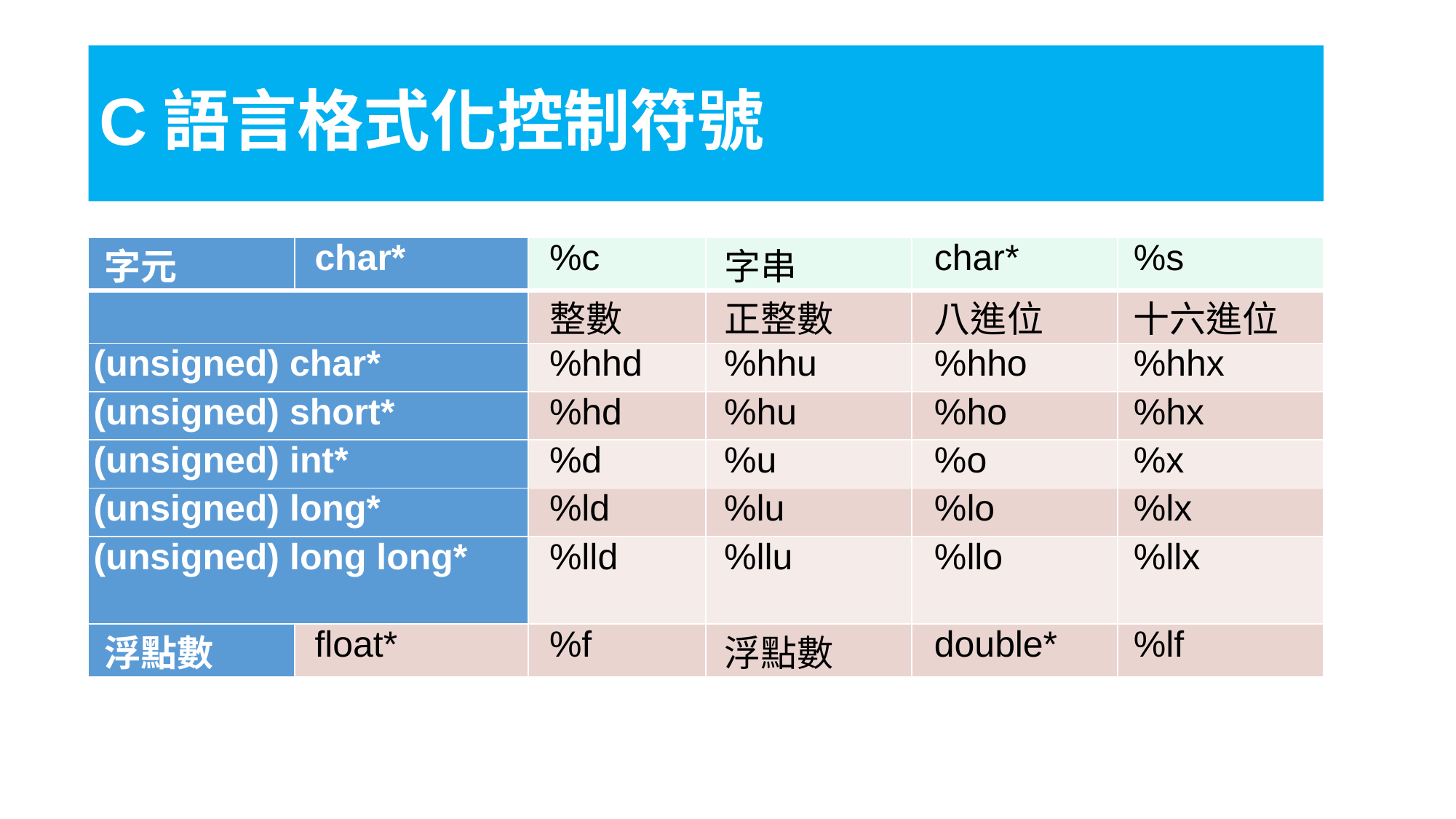

# C語言格式化控制符號
| 字元 | char\* | %c | 字串 | char\* | %s |
| --- | --- | --- | --- | --- | --- |
|  |  | 整數 | 正整數 | 八進位 | 十六進位 |
| (unsigned) char\* |  | %hhd | %hhu | %hho | %hhx |
| (unsigned) short\* |  | %hd | %hu | %ho | %hx |
| (unsigned) int\* |  | %d | %u | %o | %x |
| (unsigned) long\* |  | %ld | %lu | %lo | %lx |
| (unsigned) long long\* |  | %lld | %llu | %llo | %llx |
| 浮點數 | float\* | %f | 浮點數 | double\* | %lf |